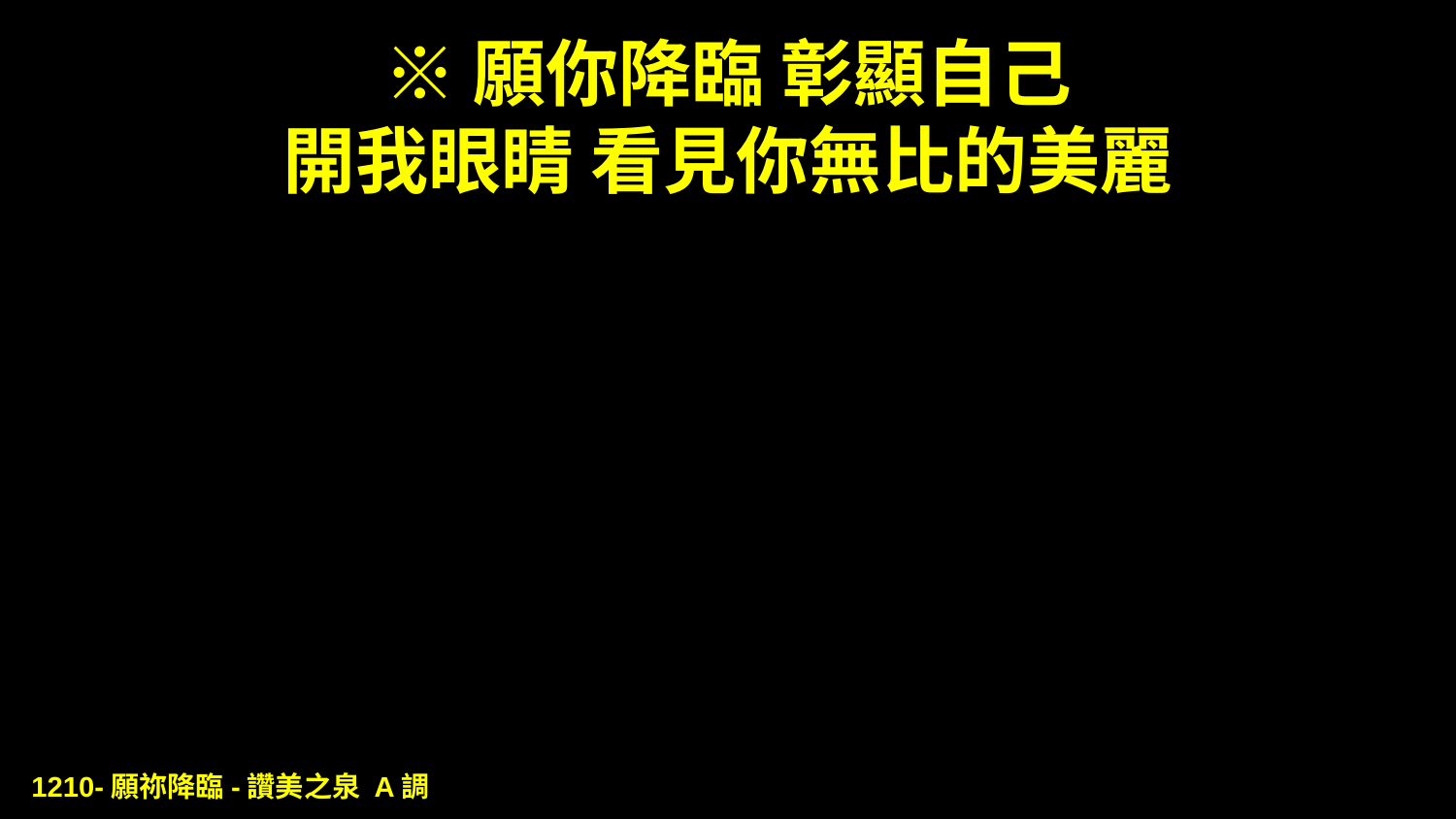

# ※願你降臨 彰顯自己 開我眼睛 看見你無比的美麗
1210-願祢降臨-讚美之泉 A調